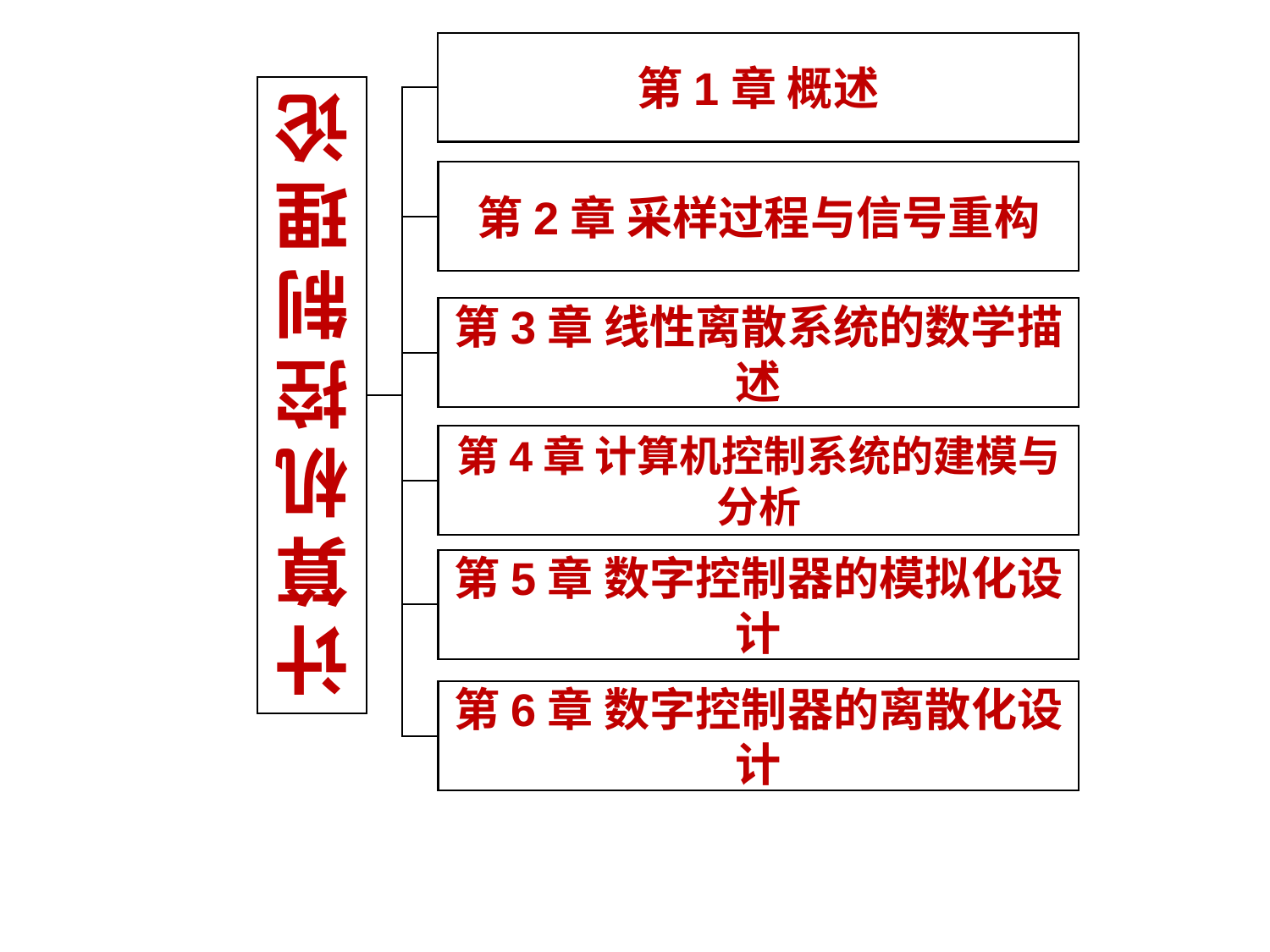

计算机控制理论
第1章 概述
第2章 采样过程与信号重构
第3章 线性离散系统的数学描述
第4章 计算机控制系统的建模与分析
第5章 数字控制器的模拟化设计
第6章 数字控制器的离散化设计